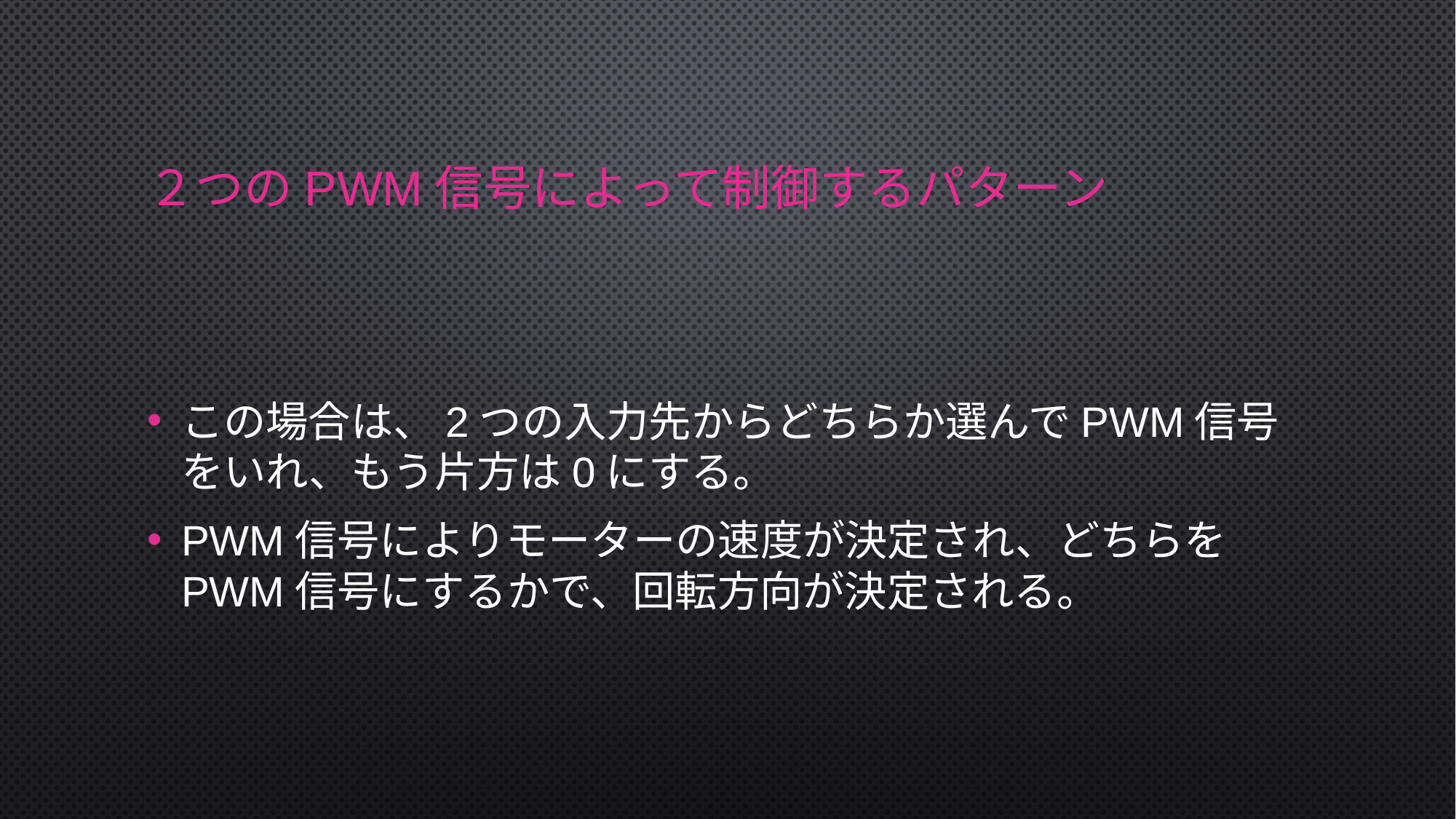

# ２つのPWM信号によって制御するパターン
この場合は、2つの入力先からどちらか選んでPWM信号をいれ、もう片方は0にする。
PWM信号によりモーターの速度が決定され、どちらをPWM信号にするかで、回転方向が決定される。